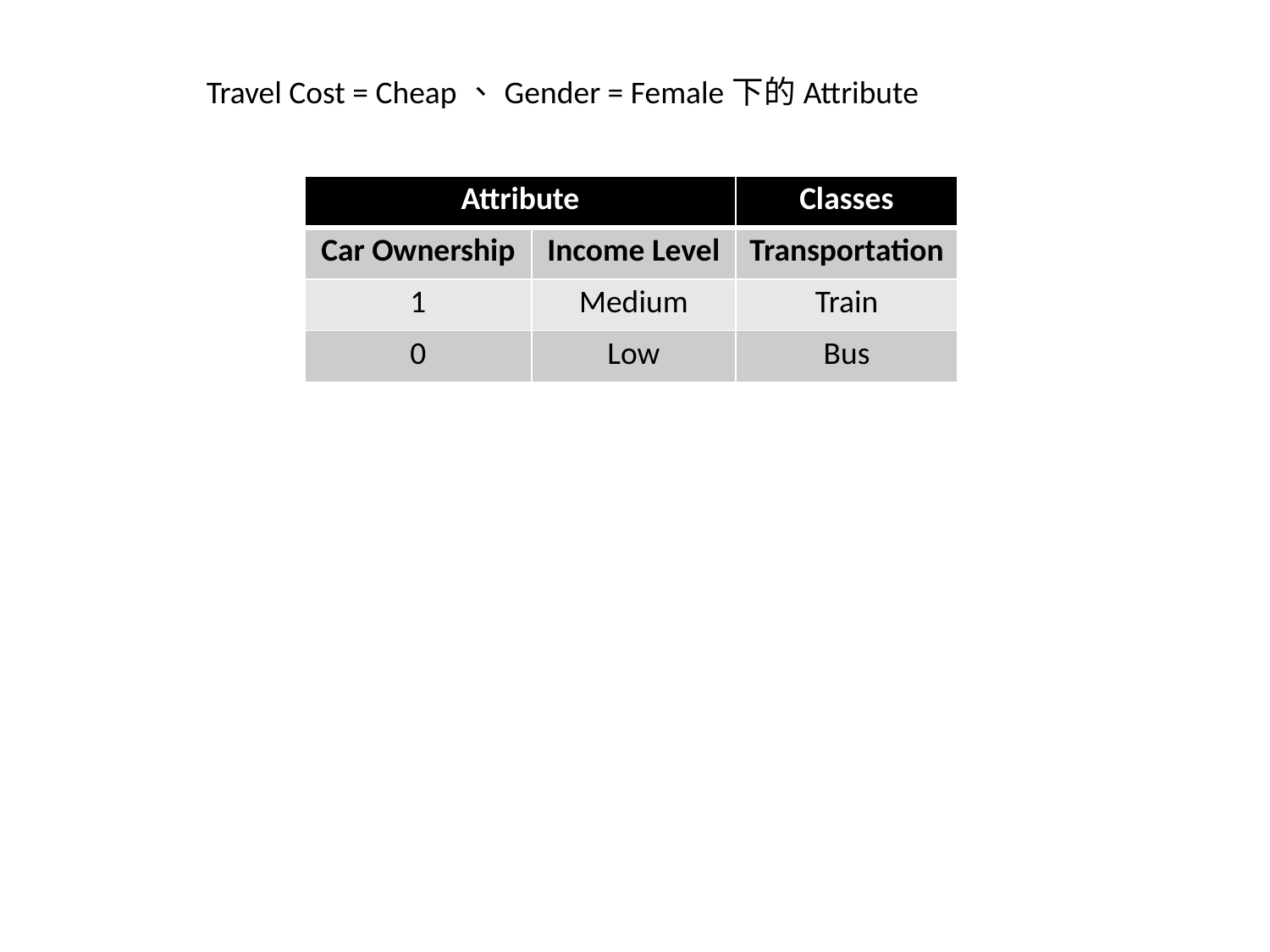

Travel Cost = Cheap、Gender = Female下的Attribute
| Attribute |  | Classes |
| --- | --- | --- |
| Car Ownership | Income Level | Transportation |
| 1 | Medium | Train |
| 0 | Low | Bus |